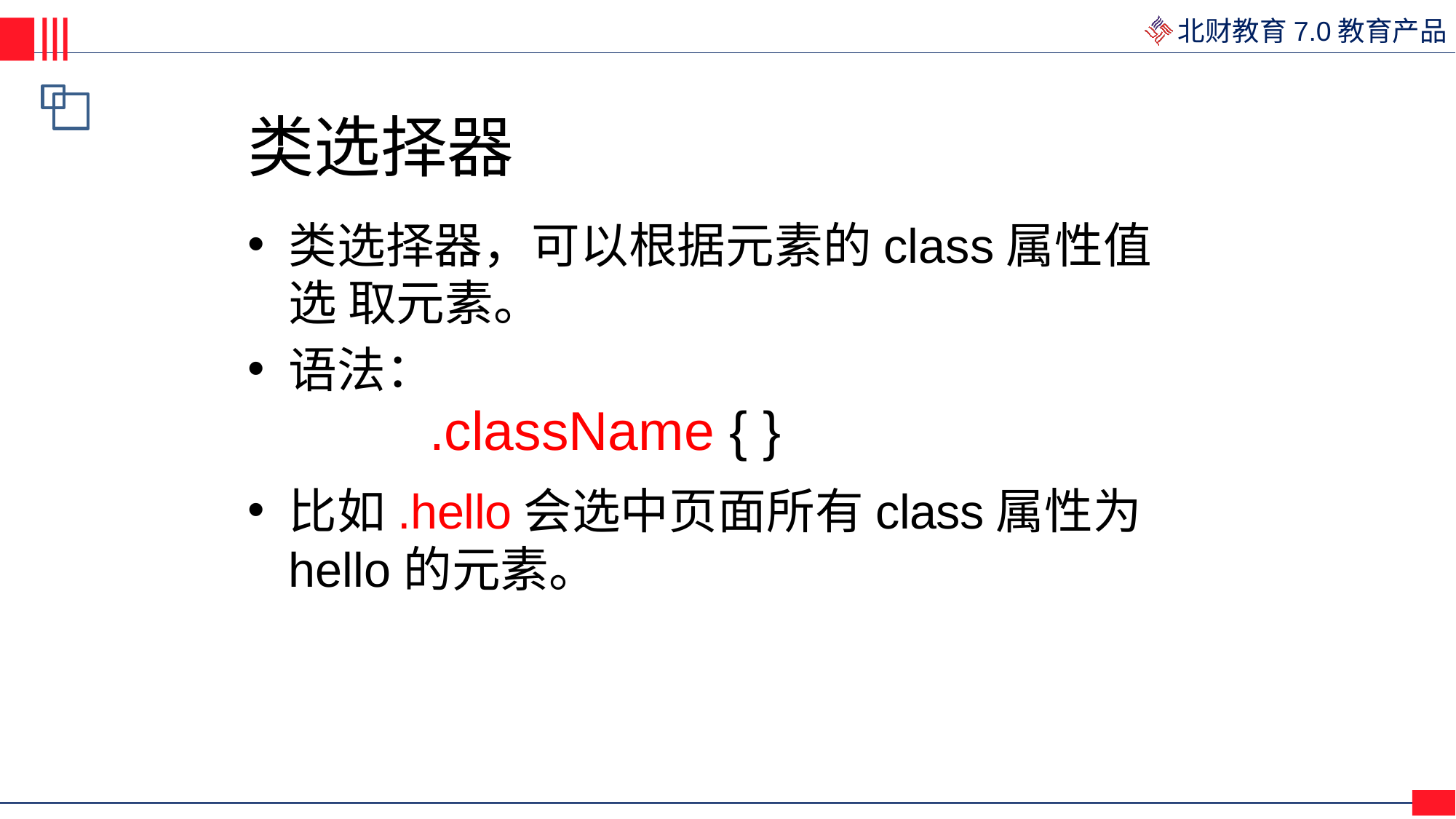

# 类选择器
类选择器，可以根据元素的class属性值选 取元素。
语法：
.className { }
比如.hello会选中页面所有class属性为
hello的元素。